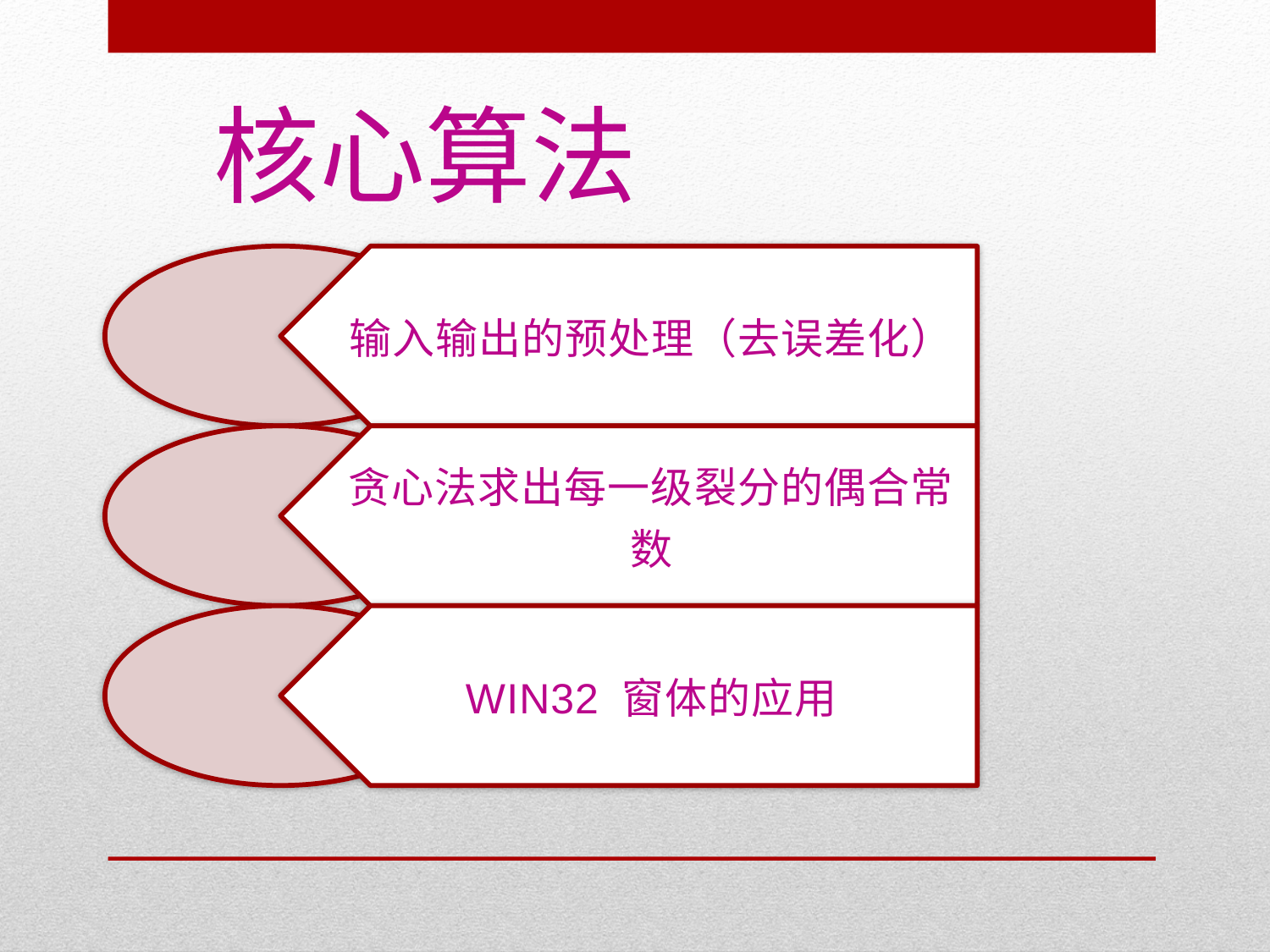

# 核心算法
输入输出的预处理（去误差化）
贪心法求出每一级裂分的偶合常数
Win32 窗体的应用